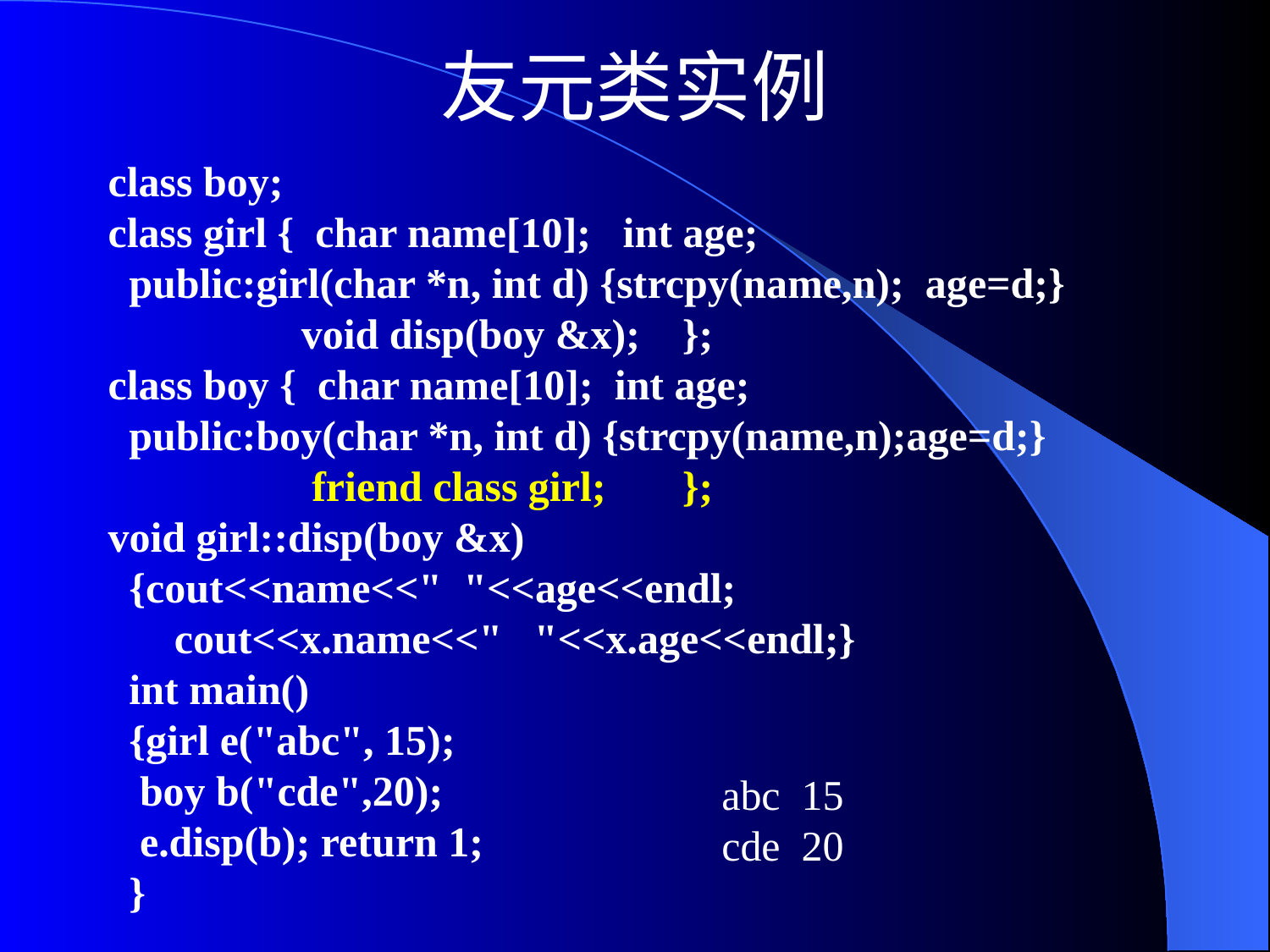

# 友元类实例
class boy;
class girl {  char name[10];   int age;
  public:girl(char *n, int d) {strcpy(name,n);  age=d;}
		void disp(boy &x);	};
class boy {  char name[10];  int age;
  public:boy(char *n, int d) {strcpy(name,n);age=d;}
		 friend class girl;	};
void girl::disp(boy &x)
  {cout<<name<<"  "<<age<<endl;
	cout<<x.name<<"   "<<x.age<<endl;}
  int main()
  {girl e("abc", 15);
   boy b("cde",20);
   e.disp(b); return 1;
  }
abc  15
cde  20